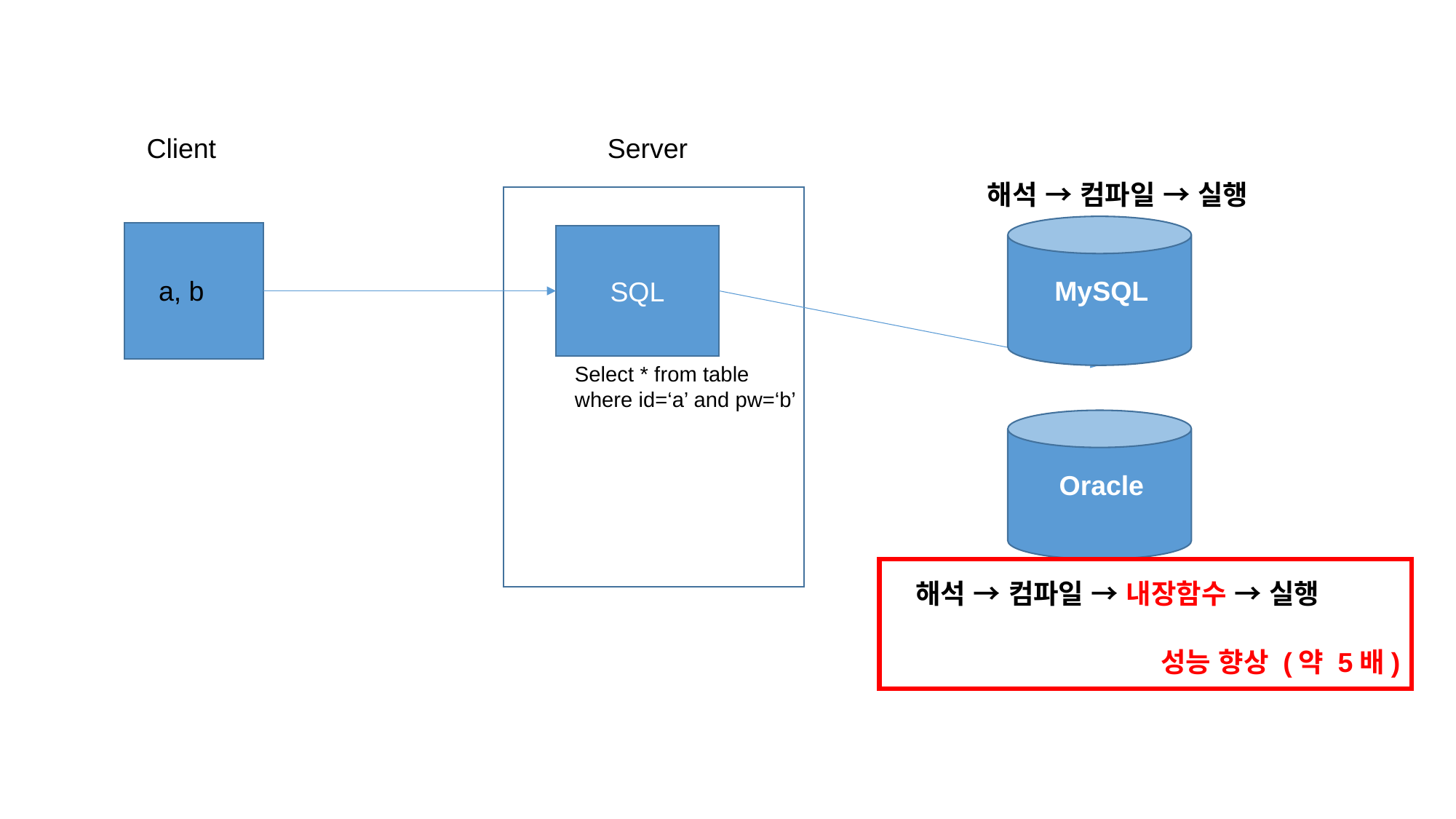

Client
Server
해석 → 컴파일 → 실행

MySQL

SQL
a, b
Select * from table
where id=‘a’ and pw=‘b’

Oracle

해석 → 컴파일 → 내장함수 → 실행
성능 향상 (약 5배)